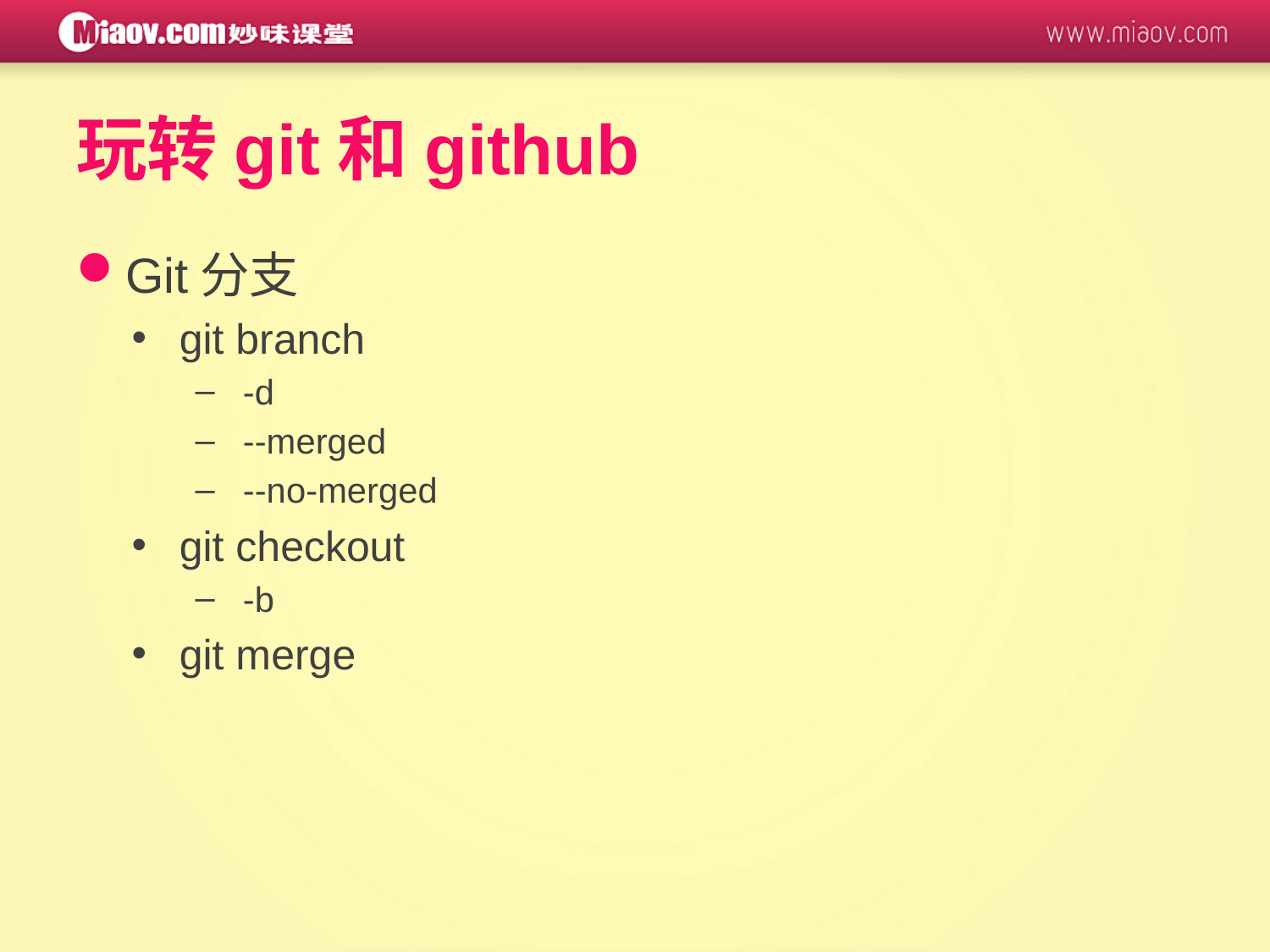

# 玩转git和github
Git分支
git branch
-d
--merged
--no-merged
git checkout
-b
git merge